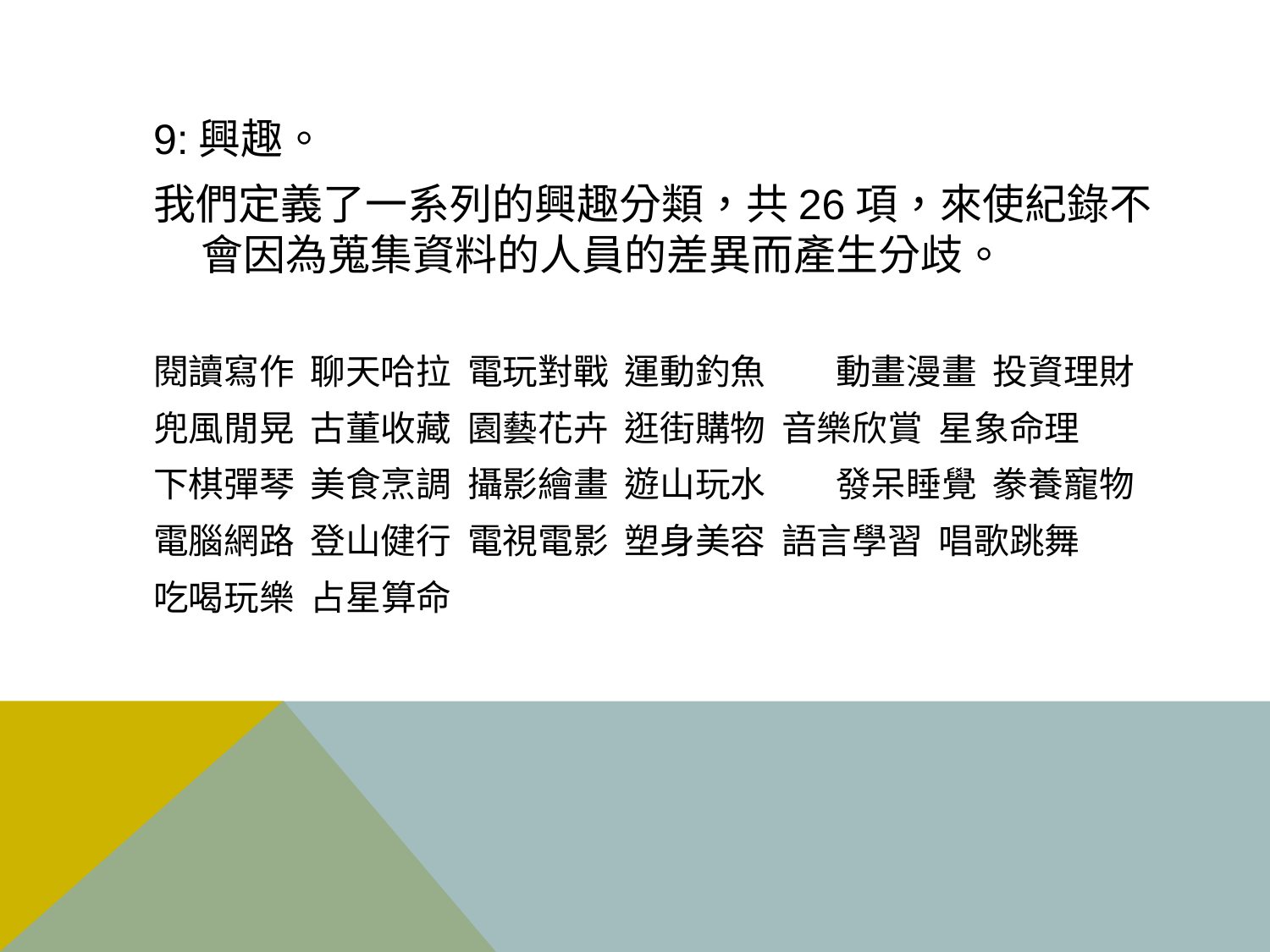

#
9:興趣。
我們定義了一系列的興趣分類，共26項，來使紀錄不會因為蒐集資料的人員的差異而產生分歧。

閱讀寫作  聊天哈拉  電玩對戰  運動釣魚	動畫漫畫  投資理財
兜風閒晃  古董收藏  園藝花卉  逛街購物  音樂欣賞  星象命理
下棋彈琴  美食烹調  攝影繪畫  遊山玩水	發呆睡覺  豢養寵物
電腦網路  登山健行  電視電影  塑身美容  語言學習  唱歌跳舞
吃喝玩樂  占星算命